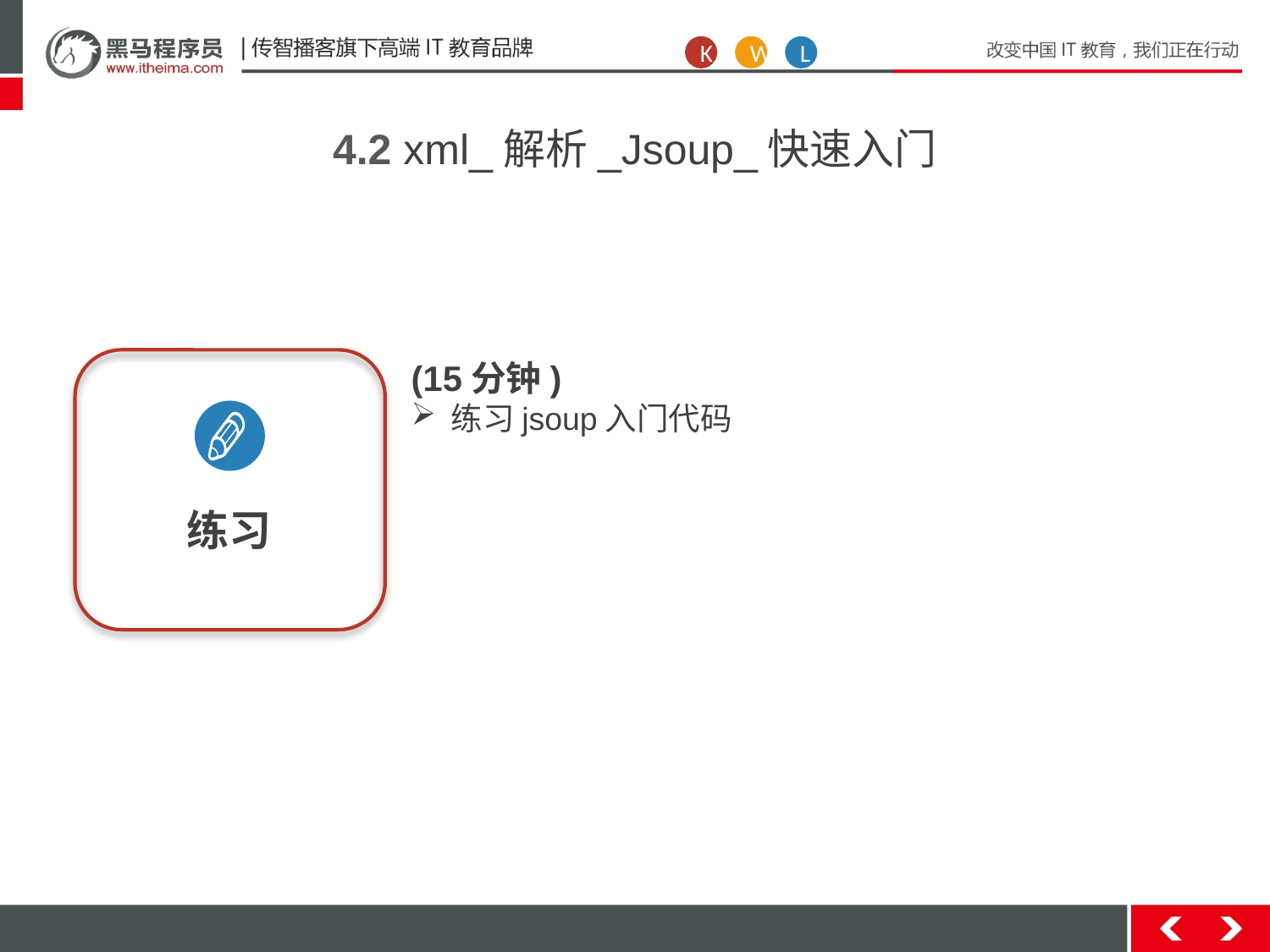

K
W
L
4.2 xml_解析_Jsoup_快速入门

练习
(15分钟)
练习jsoup入门代码